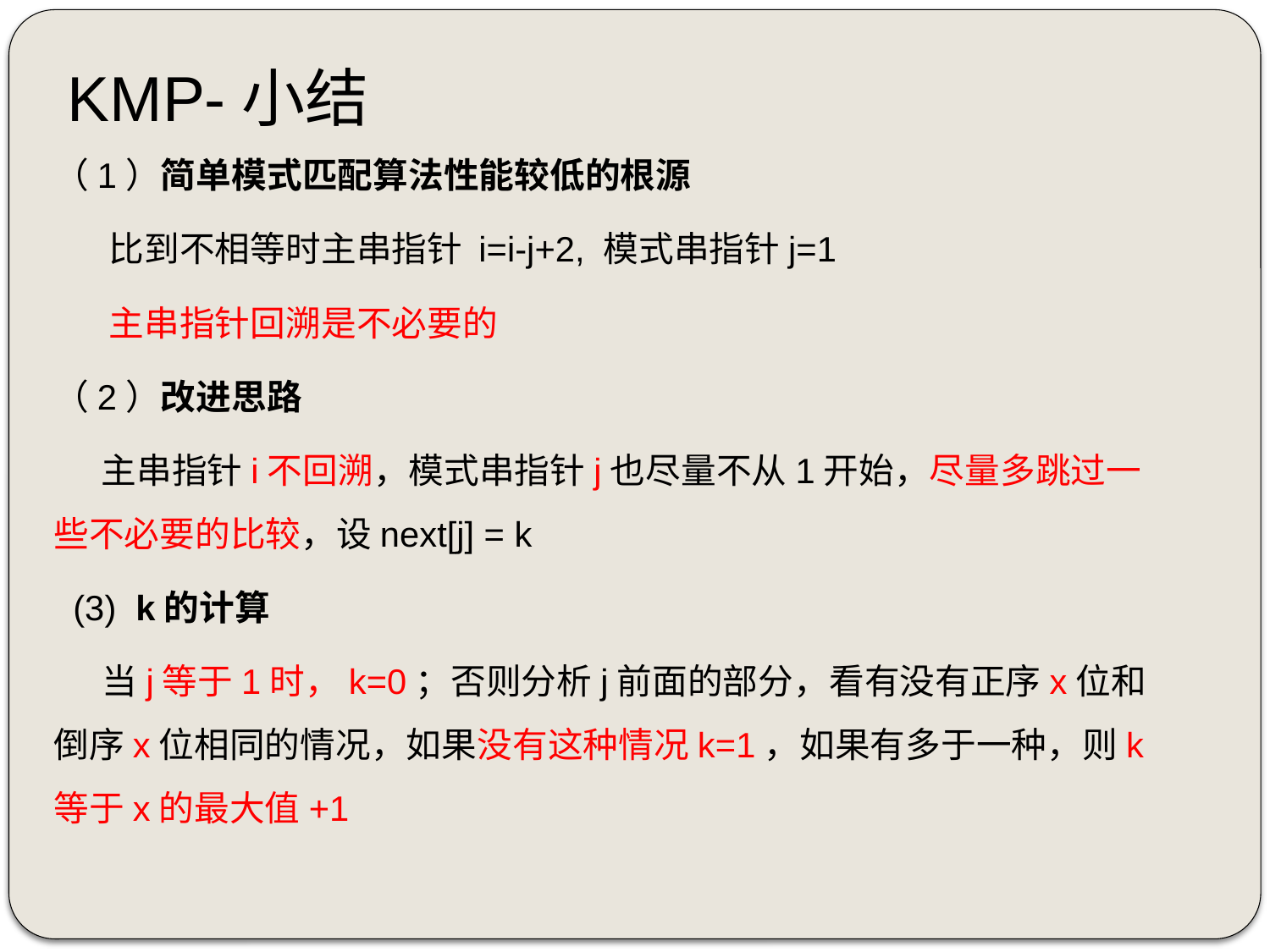

# KMP-小结
（1）简单模式匹配算法性能较低的根源
      比到不相等时主串指针 i=i-j+2, 模式串指针j=1
      主串指针回溯是不必要的
（2）改进思路
     主串指针i不回溯，模式串指针j也尽量不从1开始，尽量多跳过一些不必要的比较，设next[j] = k
  (3)  k的计算
     当j等于1时，k=0；否则分析j前面的部分，看有没有正序x位和倒序x位相同的情况，如果没有这种情况k=1，如果有多于一种，则k等于x的最大值+1